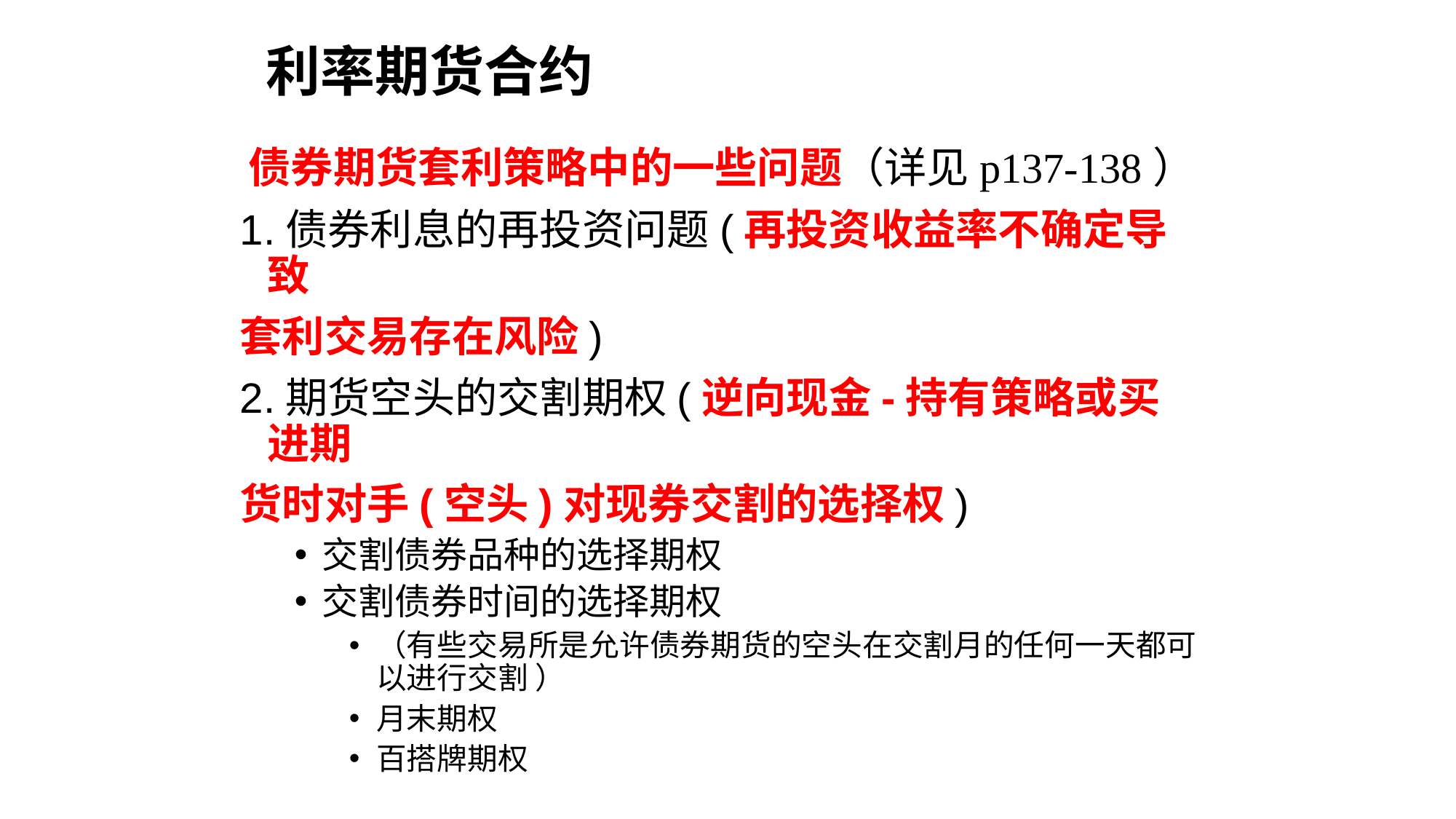

利率期货合约
# 债券期货套利策略中的一些问题（详见p137-138）
1.债券利息的再投资问题(再投资收益率不确定导致
套利交易存在风险)
2.期货空头的交割期权(逆向现金-持有策略或买进期
货时对手(空头)对现券交割的选择权)
交割债券品种的选择期权
交割债券时间的选择期权
（有些交易所是允许债券期货的空头在交割月的任何一天都可以进行交割 ）
月末期权
百搭牌期权